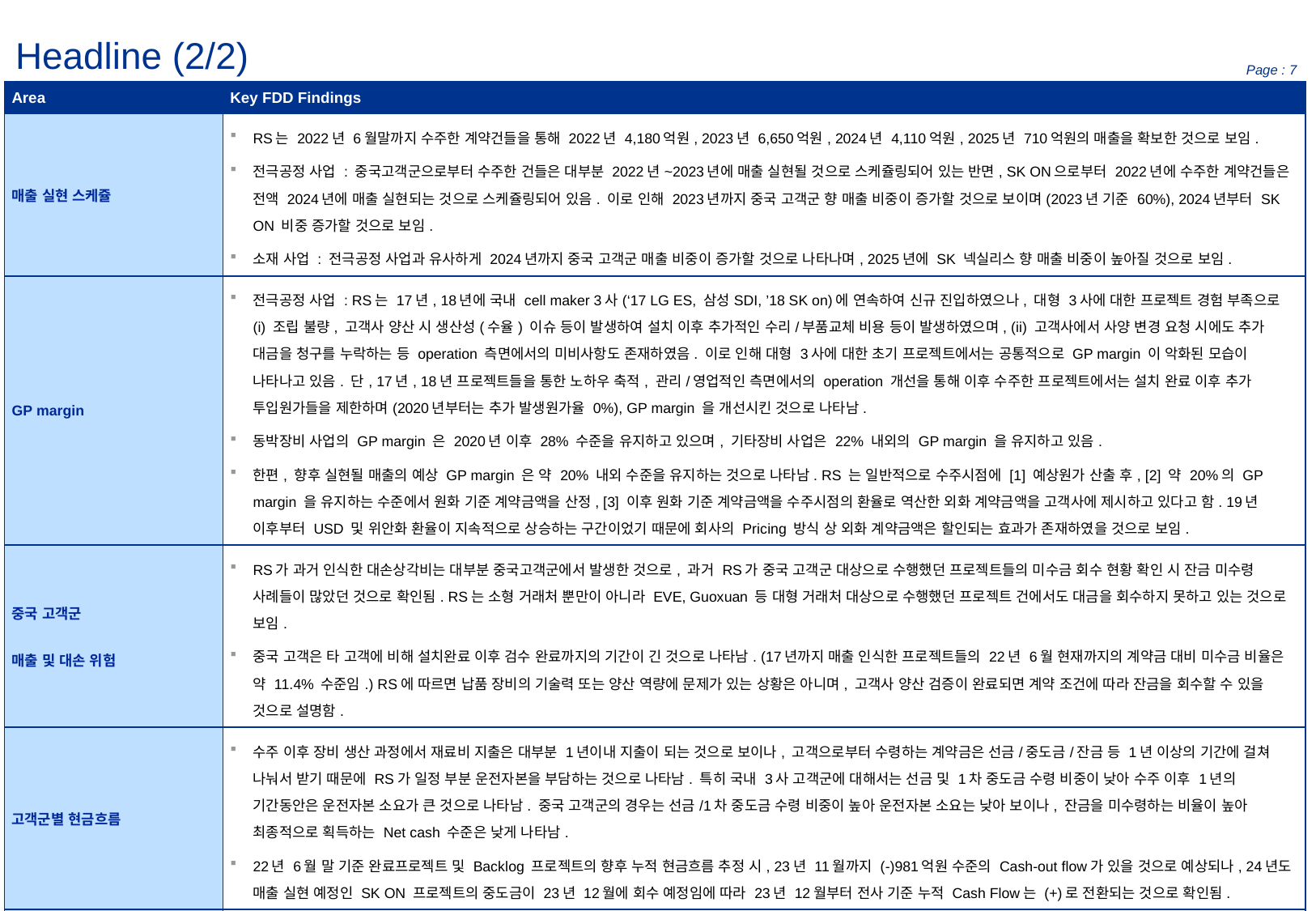

Headline (2/2)
| Area | Key FDD Findings |  |
| --- | --- | --- |
| 매출 실현 스케쥴 | RS는 2022년 6월말까지 수주한 계약건들을 통해 2022년 4,180억원, 2023년 6,650억원, 2024년 4,110억원, 2025년 710억원의 매출을 확보한 것으로 보임. 전극공정 사업 : 중국고객군으로부터 수주한 건들은 대부분 2022년~2023년에 매출 실현될 것으로 스케쥴링되어 있는 반면, SK ON으로부터 2022년에 수주한 계약건들은 전액 2024년에 매출 실현되는 것으로 스케쥴링되어 있음. 이로 인해 2023년까지 중국 고객군 향 매출 비중이 증가할 것으로 보이며(2023년 기준 60%), 2024년부터 SK ON 비중 증가할 것으로 보임. 소재 사업 : 전극공정 사업과 유사하게 2024년까지 중국 고객군 매출 비중이 증가할 것으로 나타나며, 2025년에 SK 넥실리스 향 매출 비중이 높아질 것으로 보임. |  |
| GP margin | 전극공정 사업 : RS는 17년, 18년에 국내 cell maker 3사(‘17 LG ES, 삼성SDI, ’18 SK on)에 연속하여 신규 진입하였으나, 대형 3사에 대한 프로젝트 경험 부족으로 (i) 조립 불량, 고객사 양산 시 생산성(수율) 이슈 등이 발생하여 설치 이후 추가적인 수리/부품교체 비용 등이 발생하였으며, (ii) 고객사에서 사양 변경 요청 시에도 추가 대금을 청구를 누락하는 등 operation 측면에서의 미비사항도 존재하였음. 이로 인해 대형 3사에 대한 초기 프로젝트에서는 공통적으로 GP margin 이 악화된 모습이 나타나고 있음. 단, 17년, 18년 프로젝트들을 통한 노하우 축적, 관리/영업적인 측면에서의 operation 개선을 통해 이후 수주한 프로젝트에서는 설치 완료 이후 추가 투입원가들을 제한하며(2020년부터는 추가 발생원가율 0%), GP margin 을 개선시킨 것으로 나타남. 동박장비 사업의 GP margin 은 2020년 이후 28% 수준을 유지하고 있으며, 기타장비 사업은 22% 내외의 GP margin 을 유지하고 있음. 한편, 향후 실현될 매출의 예상 GP margin 은 약 20% 내외 수준을 유지하는 것으로 나타남. RS 는 일반적으로 수주시점에 [1] 예상원가 산출 후, [2] 약 20%의 GP margin 을 유지하는 수준에서 원화 기준 계약금액을 산정, [3] 이후 원화 기준 계약금액을 수주시점의 환율로 역산한 외화 계약금액을 고객사에 제시하고 있다고 함. 19년 이후부터 USD 및 위안화 환율이 지속적으로 상승하는 구간이었기 때문에 회사의 Pricing 방식 상 외화 계약금액은 할인되는 효과가 존재하였을 것으로 보임. |  |
| 중국 고객군 매출 및 대손 위험 | RS가 과거 인식한 대손상각비는 대부분 중국고객군에서 발생한 것으로, 과거 RS가 중국 고객군 대상으로 수행했던 프로젝트들의 미수금 회수 현황 확인 시 잔금 미수령 사례들이 많았던 것으로 확인됨. RS는 소형 거래처 뿐만이 아니라 EVE, Guoxuan 등 대형 거래처 대상으로 수행했던 프로젝트 건에서도 대금을 회수하지 못하고 있는 것으로 보임. 중국 고객은 타 고객에 비해 설치완료 이후 검수 완료까지의 기간이 긴 것으로 나타남. (17년까지 매출 인식한 프로젝트들의 22년 6월 현재까지의 계약금 대비 미수금 비율은 약 11.4% 수준임.) RS에 따르면 납품 장비의 기술력 또는 양산 역량에 문제가 있는 상황은 아니며, 고객사 양산 검증이 완료되면 계약 조건에 따라 잔금을 회수할 수 있을 것으로 설명함. |  |
| 고객군별 현금흐름 | 수주 이후 장비 생산 과정에서 재료비 지출은 대부분 1년이내 지출이 되는 것으로 보이나, 고객으로부터 수령하는 계약금은 선금/중도금/잔금 등 1년 이상의 기간에 걸쳐 나눠서 받기 때문에 RS가 일정 부분 운전자본을 부담하는 것으로 나타남. 특히 국내 3사 고객군에 대해서는 선금 및 1차 중도금 수령 비중이 낮아 수주 이후 1년의 기간동안은 운전자본 소요가 큰 것으로 나타남. 중국 고객군의 경우는 선금/1차 중도금 수령 비중이 높아 운전자본 소요는 낮아 보이나, 잔금을 미수령하는 비율이 높아 최종적으로 획득하는 Net cash 수준은 낮게 나타남. 22년 6월 말 기준 완료프로젝트 및 Backlog 프로젝트의 향후 누적 현금흐름 추정 시, 23년 11월까지 (-)981억원 수준의 Cash-out flow가 있을 것으로 예상되나, 24년도 매출 실현 예정인 SK ON 프로젝트의 중도금이 23년 12월에 회수 예정임에 따라 23년 12월부터 전사 기준 누적 Cash Flow는 (+)로 전환되는 것으로 확인됨. |  |
| Net debt | 2022년 6월 말 기준 Net debt 은 약 744억원 수준이며, 향후 매매대금 산정 과정에서 고려해 볼 만한 Debt like & Cash like item 은 법인세 관련 부채, 미지급 배당금, 단기 대여금, 소송충당부채 등이 존재함. 한편, RS가 2022년 2월 지분 취득한 명성티엔에스의 경우 내부통제의 risk 가 큰 회사로 보임에 따라 명성티엔에스로 인한 우발채무를 RS가 부담하지 않도록 SPA 상 안전장치 마련이 필요해 보임. |  |